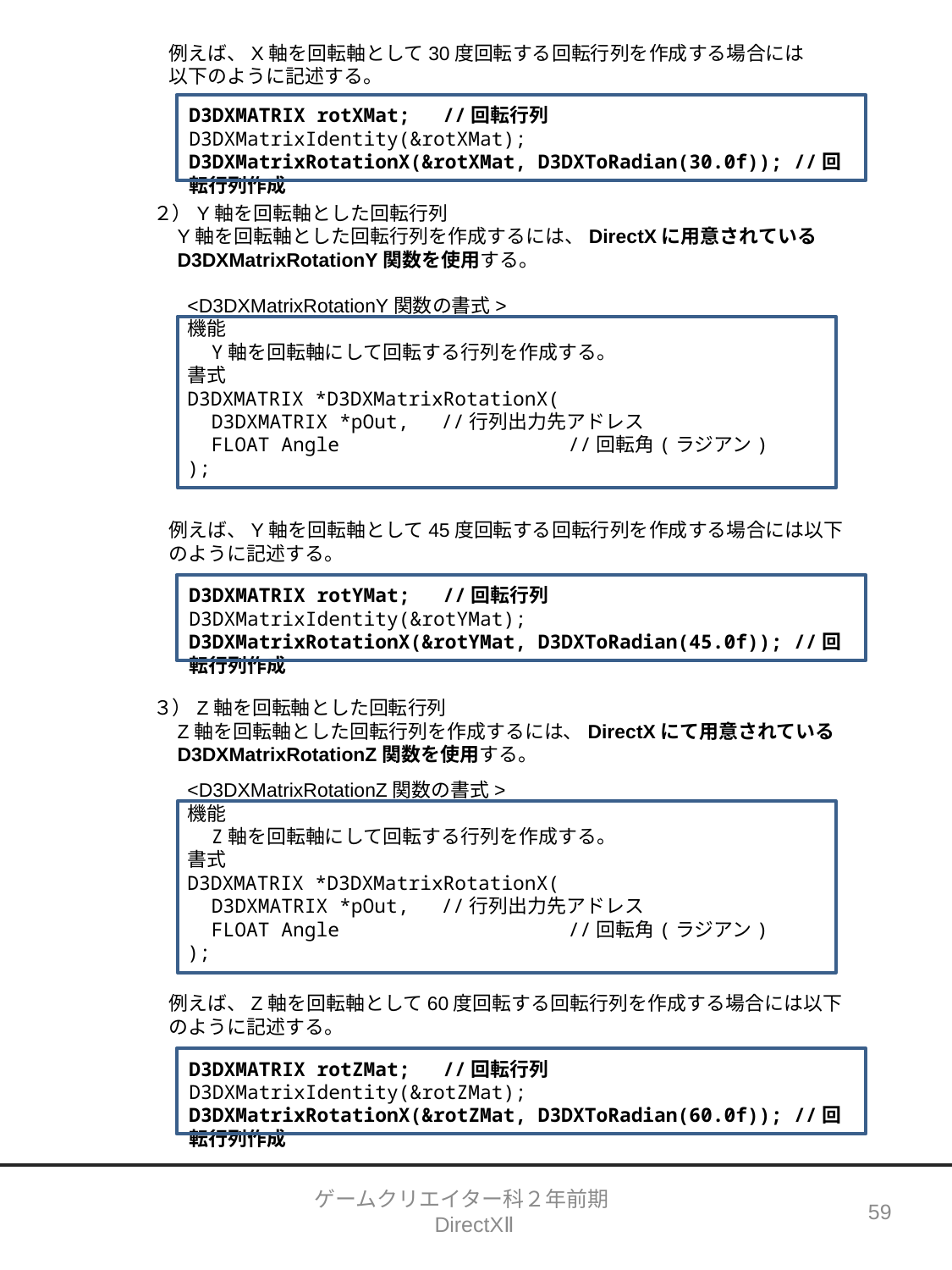

例えば、X軸を回転軸として30度回転する回転行列を作成する場合には
以下のように記述する。

D3DXMATRIX rotXMat;	//回転行列
D3DXMatrixIdentity(&rotXMat);
D3DXMatrixRotationX(&rotXMat, D3DXToRadian(30.0f)); //回転行列作成
２）Y軸を回転軸とした回転行列
　Y軸を回転軸とした回転行列を作成するには、DirectXに用意されている
　D3DXMatrixRotationY関数を使用する。
<D3DXMatrixRotationY関数の書式>
機能
　Y軸を回転軸にして回転する行列を作成する。
書式
D3DXMATRIX *D3DXMatrixRotationX(
　D3DXMATRIX *pOut,　	//行列出力先アドレス
　FLOAT Angle		//回転角(ラジアン)
);

例えば、Y軸を回転軸として45度回転する回転行列を作成する場合には以下のように記述する。

D3DXMATRIX rotYMat;	//回転行列
D3DXMatrixIdentity(&rotYMat);
D3DXMatrixRotationX(&rotYMat, D3DXToRadian(45.0f)); //回転行列作成
３）Z軸を回転軸とした回転行列
　Z軸を回転軸とした回転行列を作成するには、DirectXにて用意されている
　D3DXMatrixRotationZ関数を使用する。
<D3DXMatrixRotationZ関数の書式>
機能
　Z軸を回転軸にして回転する行列を作成する。
書式
D3DXMATRIX *D3DXMatrixRotationX(
　D3DXMATRIX *pOut,　	//行列出力先アドレス
　FLOAT Angle		//回転角(ラジアン)
);

例えば、Z軸を回転軸として60度回転する回転行列を作成する場合には以下のように記述する。

D3DXMATRIX rotZMat;	//回転行列
D3DXMatrixIdentity(&rotZMat);
D3DXMatrixRotationX(&rotZMat, D3DXToRadian(60.0f)); //回転行列作成
ゲームクリエイター科２年前期　DirectXⅡ
59